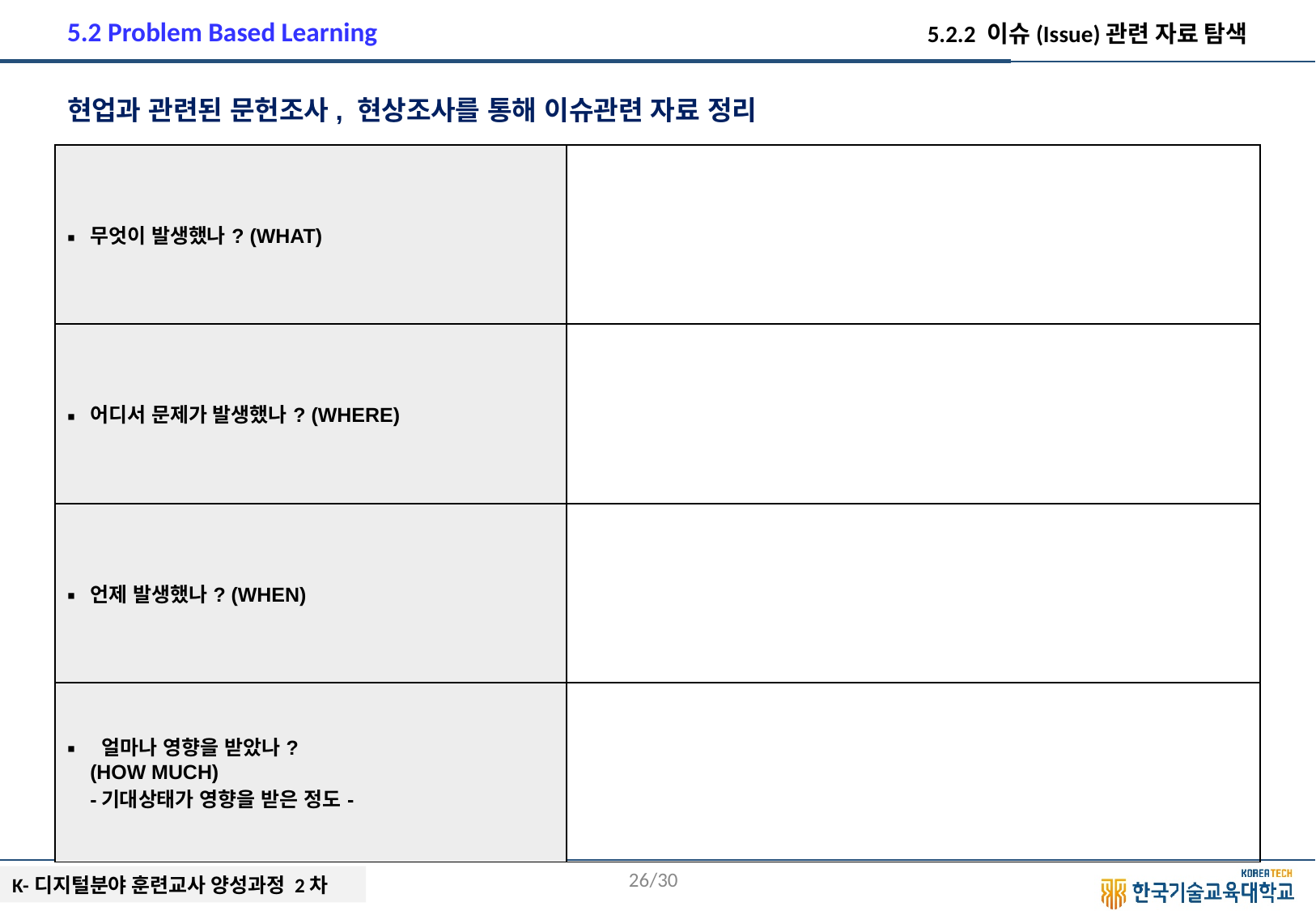

5.2 Problem Based Learning
5.2.2 이슈(Issue)관련 자료 탐색
현업과 관련된 문헌조사, 현상조사를 통해 이슈관련 자료 정리
| 무엇이 발생했나? (WHAT) |  |
| --- | --- |
| 어디서 문제가 발생했나? (WHERE) |  |
| 언제 발생했나? (WHEN) |  |
| 얼마나 영향을 받았나? (HOW MUCH) -기대상태가 영향을 받은 정도- |  |
26/30